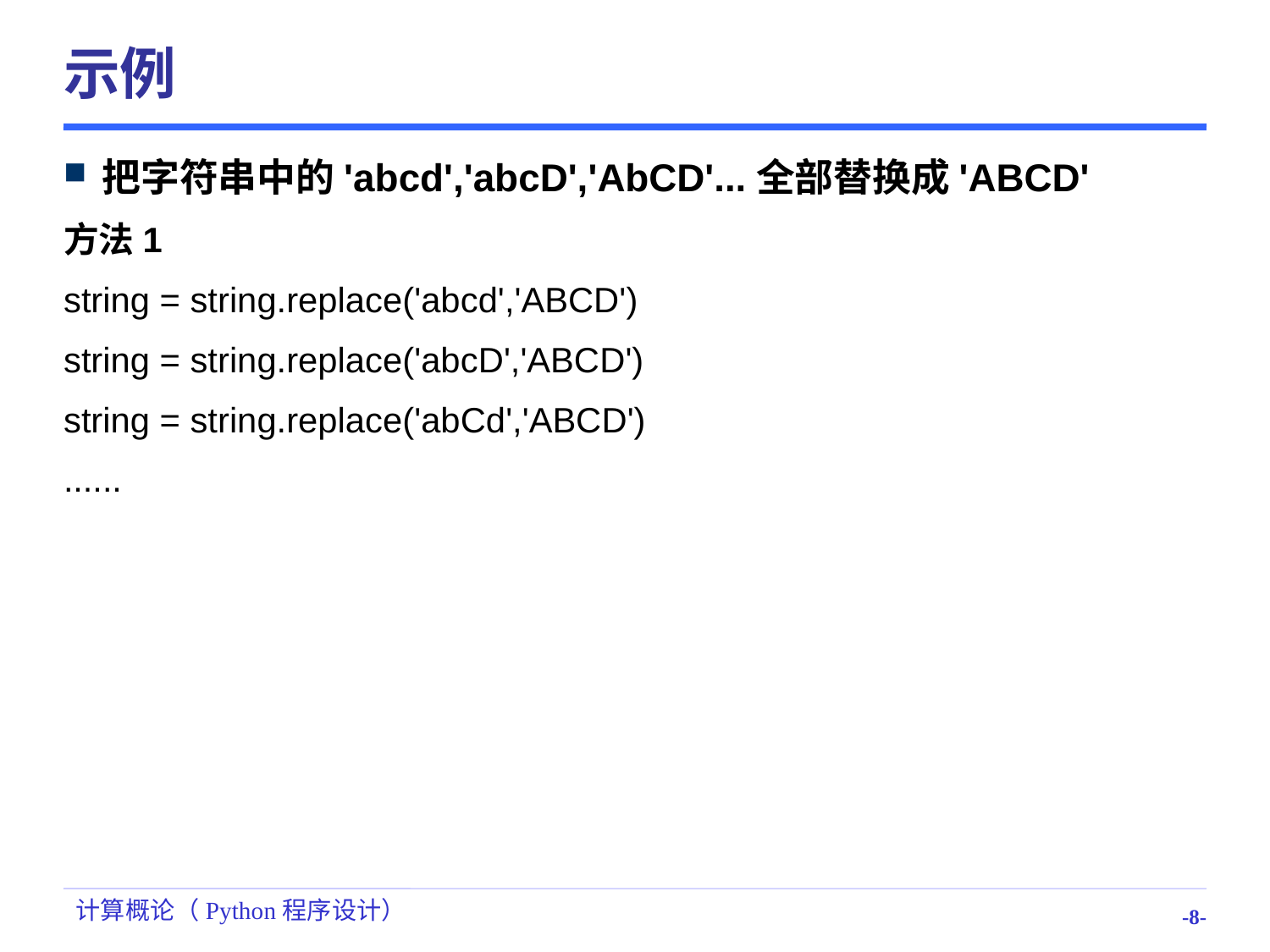

# 示例
把字符串中的'abcd','abcD','AbCD'...全部替换成'ABCD'
方法1
string = string.replace('abcd','ABCD')
string = string.replace('abcD','ABCD')
string = string.replace('abCd','ABCD')
......